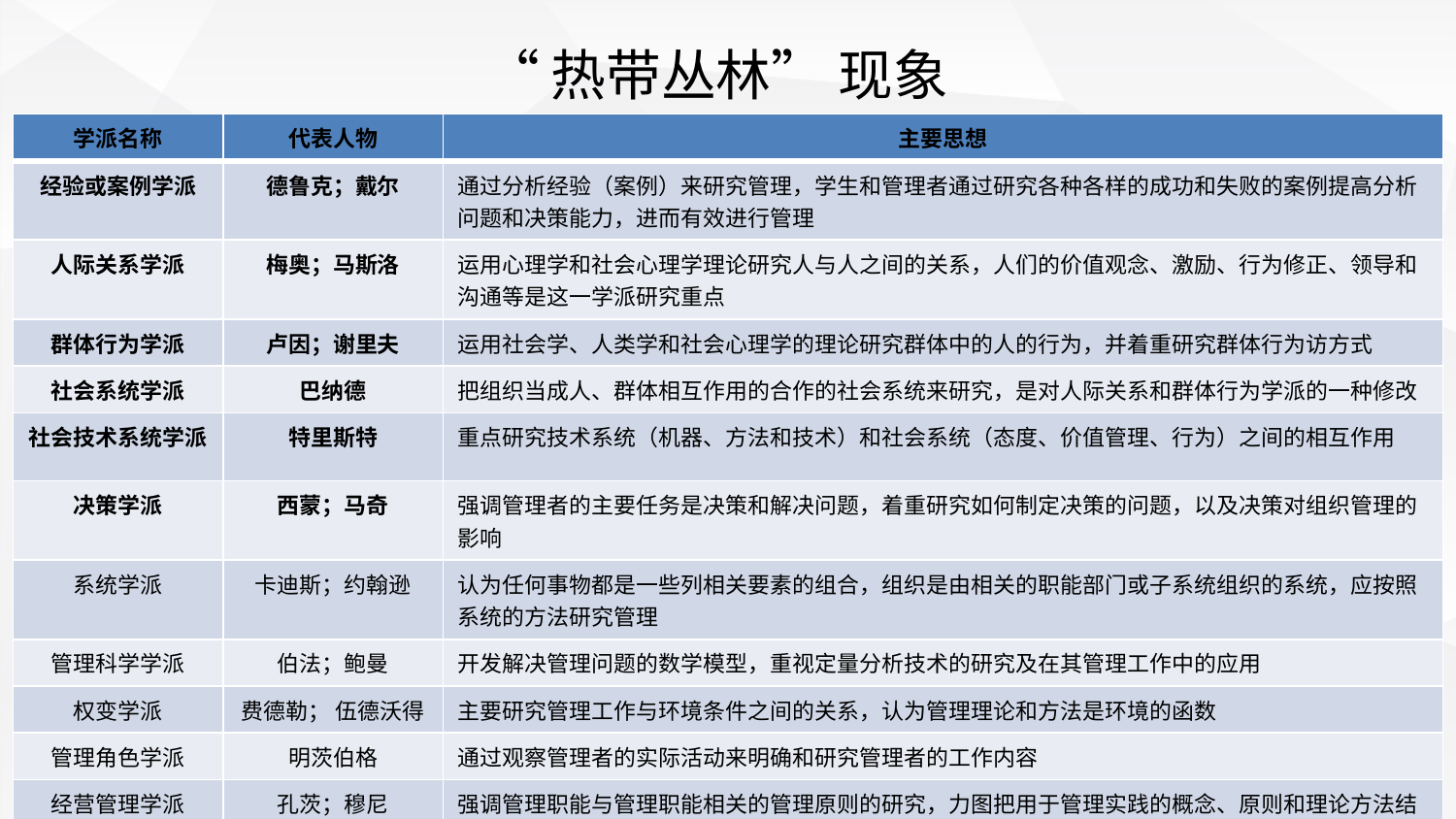

# “热带丛林” 现象
| 学派名称 | 代表人物 | 主要思想 |
| --- | --- | --- |
| 经验或案例学派 | 德鲁克；戴尔 | 通过分析经验（案例）来研究管理，学生和管理者通过研究各种各样的成功和失败的案例提高分析问题和决策能力，进而有效进行管理 |
| 人际关系学派 | 梅奥；马斯洛 | 运用心理学和社会心理学理论研究人与人之间的关系，人们的价值观念、激励、行为修正、领导和沟通等是这一学派研究重点 |
| 群体行为学派 | 卢因；谢里夫 | 运用社会学、人类学和社会心理学的理论研究群体中的人的行为，并着重研究群体行为访方式 |
| 社会系统学派 | 巴纳德 | 把组织当成人、群体相互作用的合作的社会系统来研究，是对人际关系和群体行为学派的一种修改 |
| 社会技术系统学派 | 特里斯特 | 重点研究技术系统（机器、方法和技术）和社会系统（态度、价值管理、行为）之间的相互作用 |
| 决策学派 | 西蒙；马奇 | 强调管理者的主要任务是决策和解决问题，着重研究如何制定决策的问题，以及决策对组织管理的影响 |
| 系统学派 | 卡迪斯；约翰逊 | 认为任何事物都是一些列相关要素的组合，组织是由相关的职能部门或子系统组织的系统，应按照系统的方法研究管理 |
| 管理科学学派 | 伯法；鲍曼 | 开发解决管理问题的数学模型，重视定量分析技术的研究及在其管理工作中的应用 |
| 权变学派 | 费德勒； 伍德沃得 | 主要研究管理工作与环境条件之间的关系，认为管理理论和方法是环境的函数 |
| 管理角色学派 | 明茨伯格 | 通过观察管理者的实际活动来明确和研究管理者的工作内容 |
| 经营管理学派 | 孔茨；穆尼 | 强调管理职能与管理职能相关的管理原则的研究，力图把用于管理实践的概念、原则和理论方法结合起来，形成系统的管理学科 |